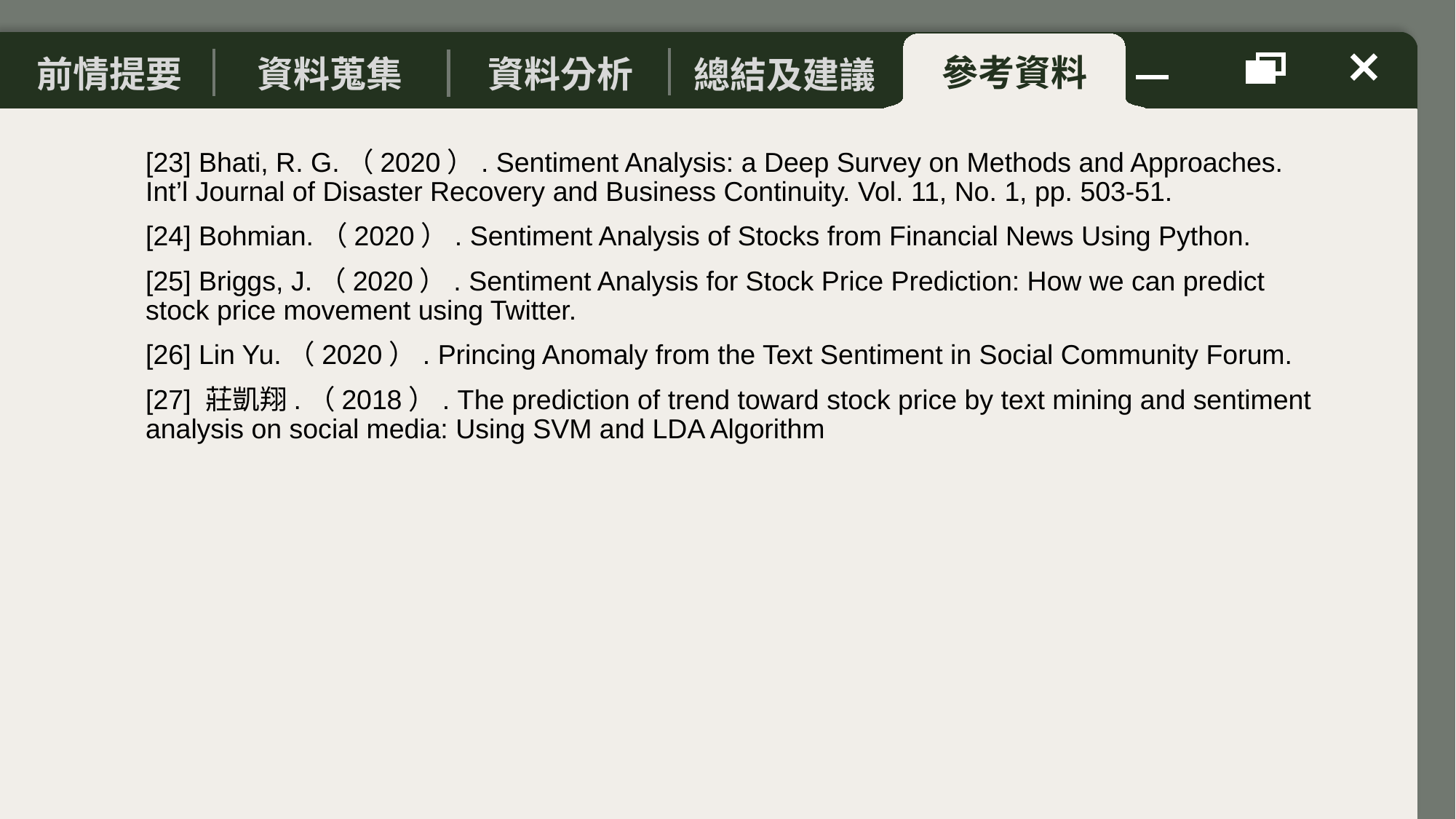

[23] Bhati, R. G.（2020）. Sentiment Analysis: a Deep Survey on Methods and Approaches. Int’l Journal of Disaster Recovery and Business Continuity. Vol. 11, No. 1, pp. 503-51.
[24] Bohmian.（2020）. Sentiment Analysis of Stocks from Financial News Using Python.
[25] Briggs, J.（2020）. Sentiment Analysis for Stock Price Prediction: How we can predict stock price movement using Twitter.
[26] Lin Yu.（2020）. Princing Anomaly from the Text Sentiment in Social Community Forum.
[27] 莊凱翔.（2018）. The prediction of trend toward stock price by text mining and sentiment analysis on social media: Using SVM and LDA Algorithm